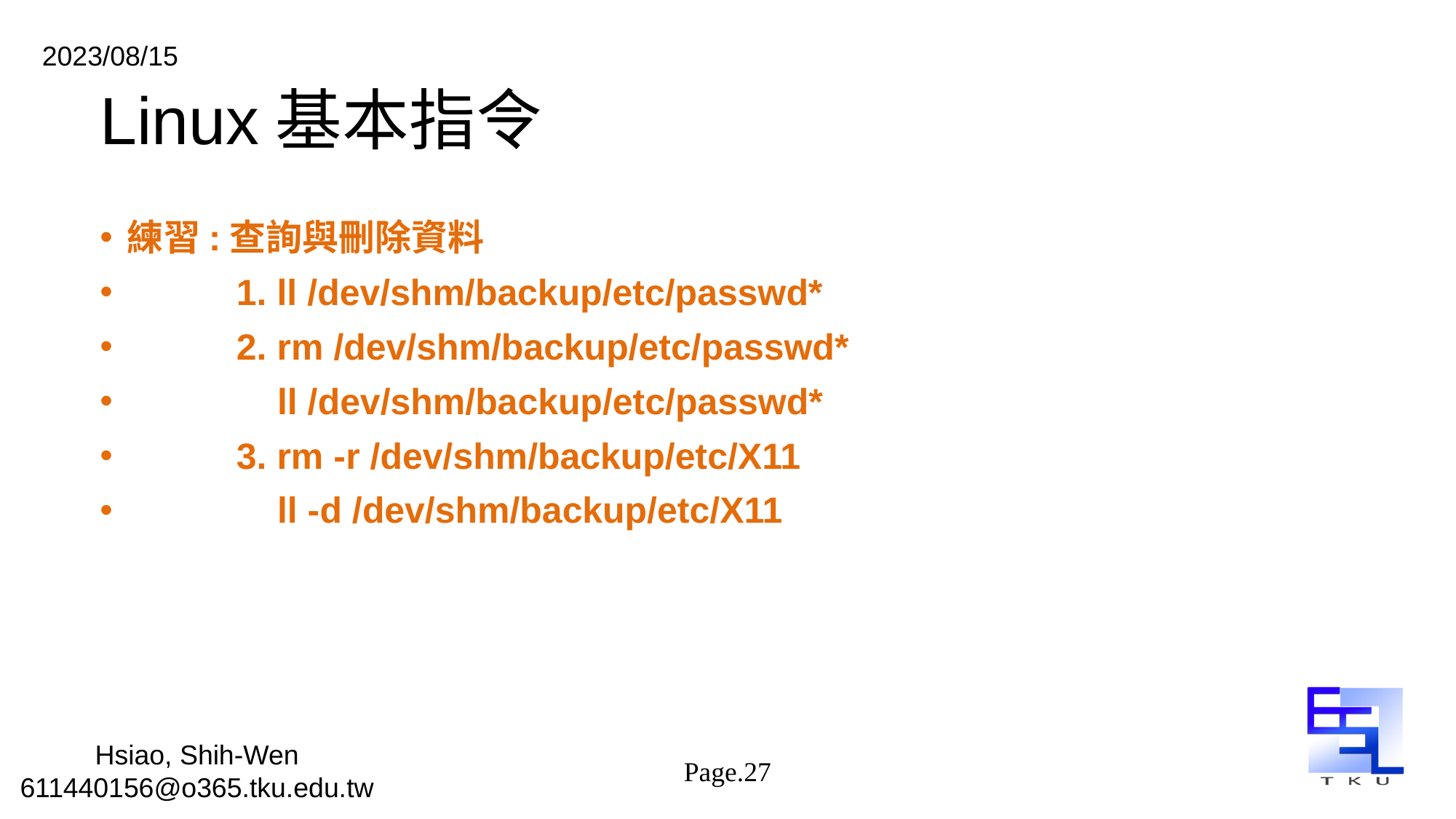

# Linux基本指令
練習:查詢與刪除資料
	1. ll /dev/shm/backup/etc/passwd*
	2. rm /dev/shm/backup/etc/passwd*
	    ll /dev/shm/backup/etc/passwd*
	3. rm -r /dev/shm/backup/etc/X11
	    ll -d /dev/shm/backup/etc/X11